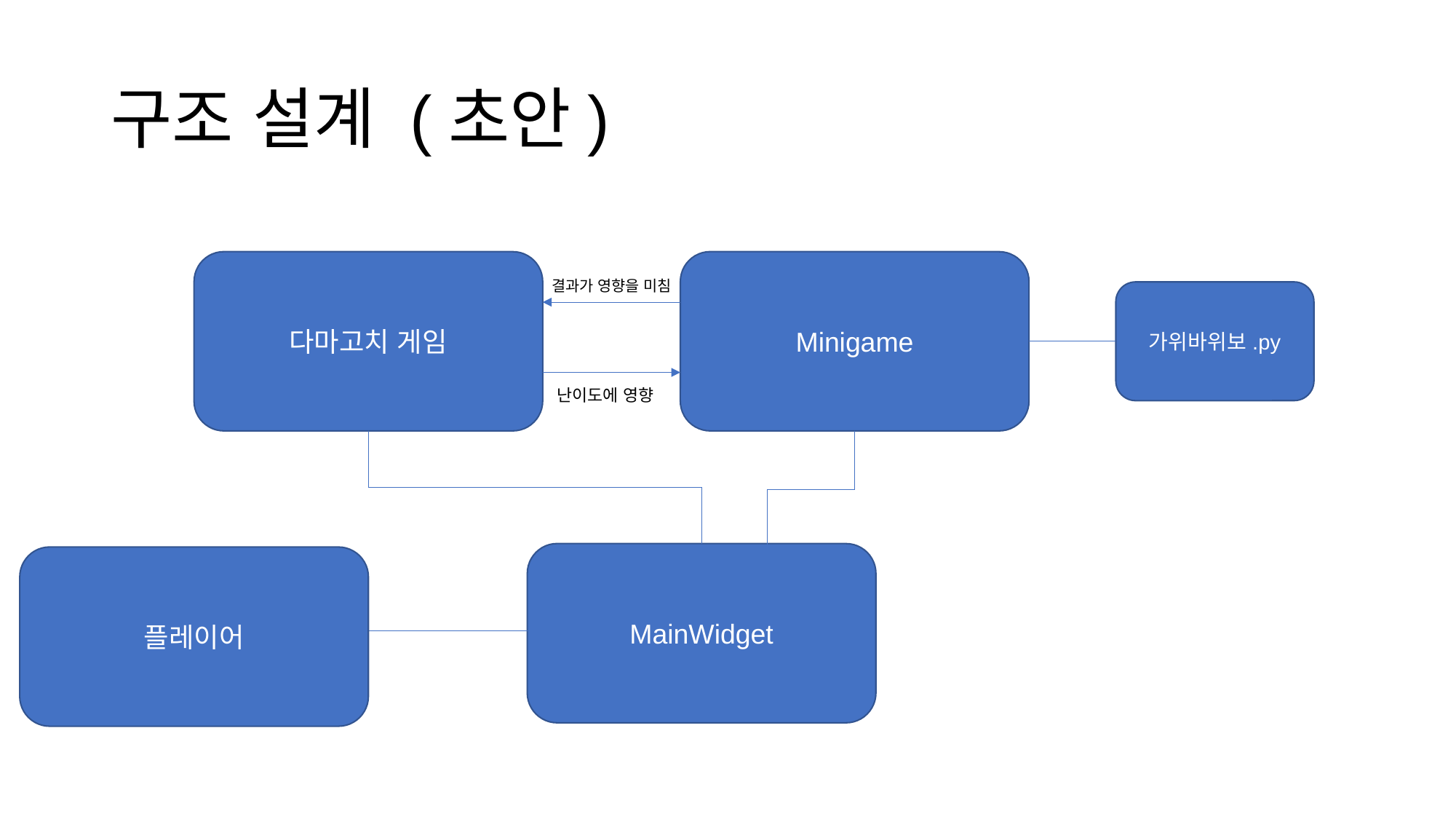

# 구조 설계 (초안)
다마고치 게임
Minigame
결과가 영향을 미침
가위바위보.py
난이도에 영향
MainWidget
플레이어